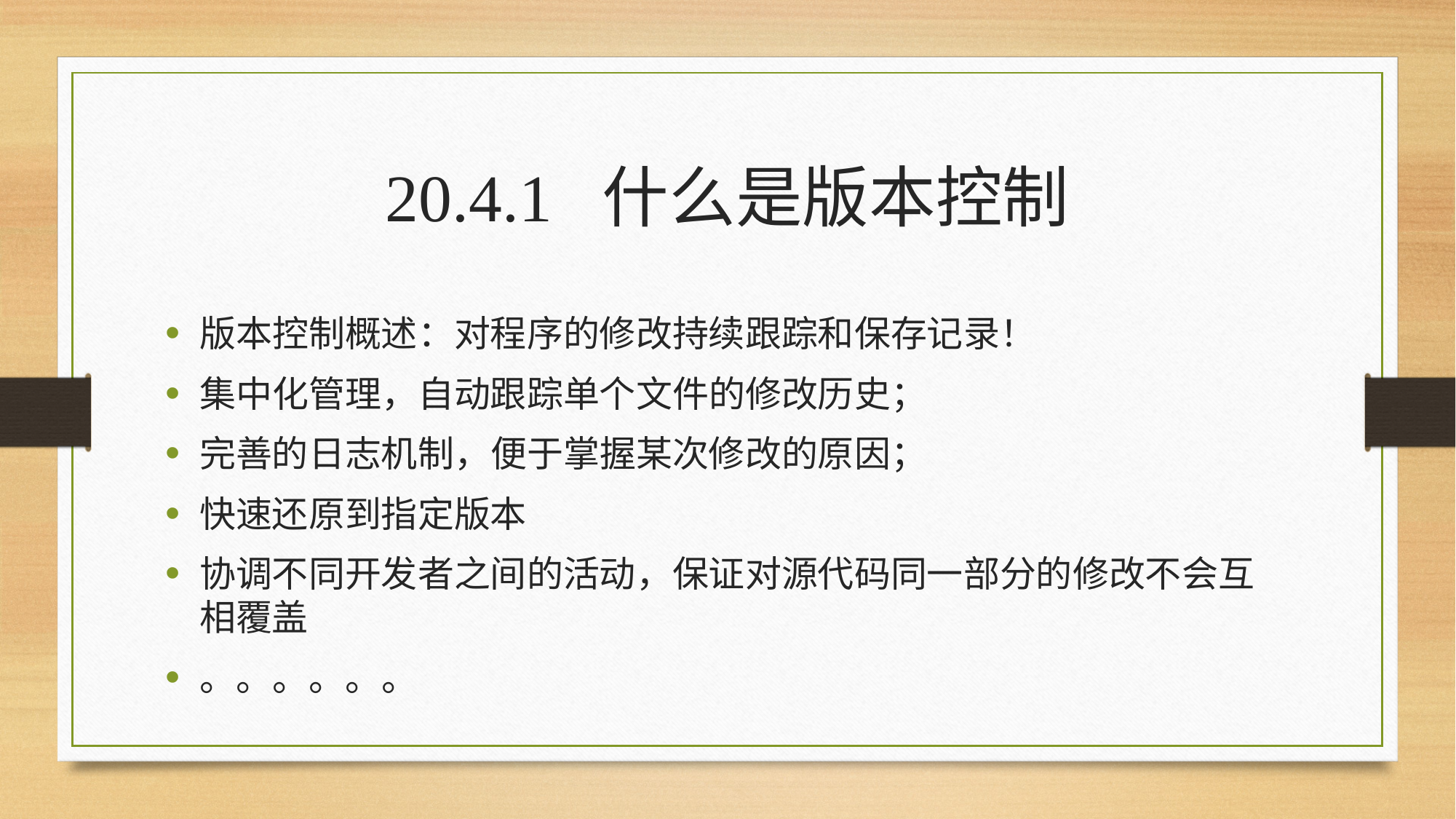

20.4.1  什么是版本控制
版本控制概述：对程序的修改持续跟踪和保存记录！
集中化管理，自动跟踪单个文件的修改历史；
完善的日志机制，便于掌握某次修改的原因；
快速还原到指定版本
协调不同开发者之间的活动，保证对源代码同一部分的修改不会互相覆盖
。。。。。。